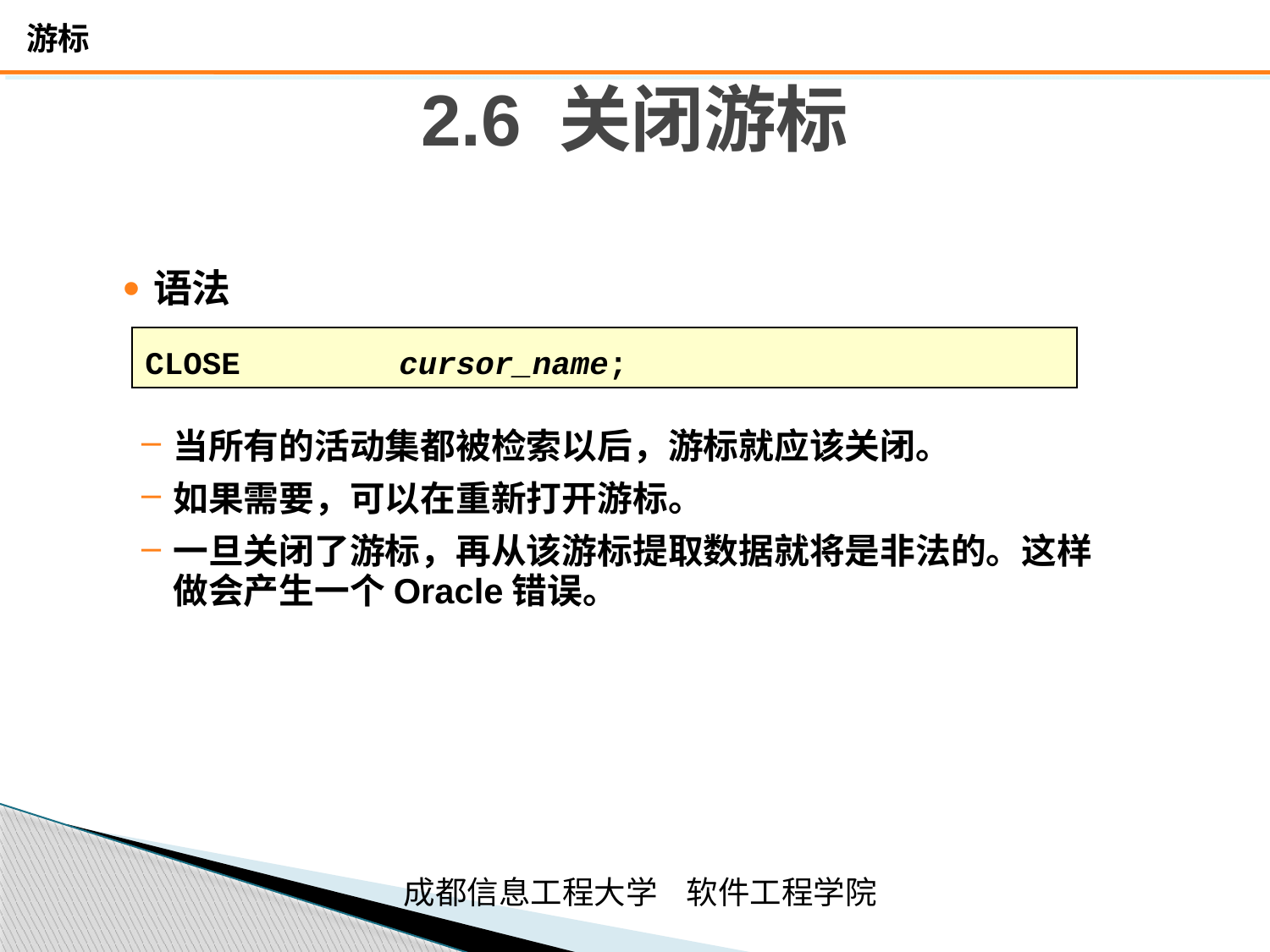

# 2.6 关闭游标
语法
CLOSE		cursor_name;
当所有的活动集都被检索以后，游标就应该关闭。
如果需要，可以在重新打开游标。
一旦关闭了游标，再从该游标提取数据就将是非法的。这样做会产生一个Oracle错误。